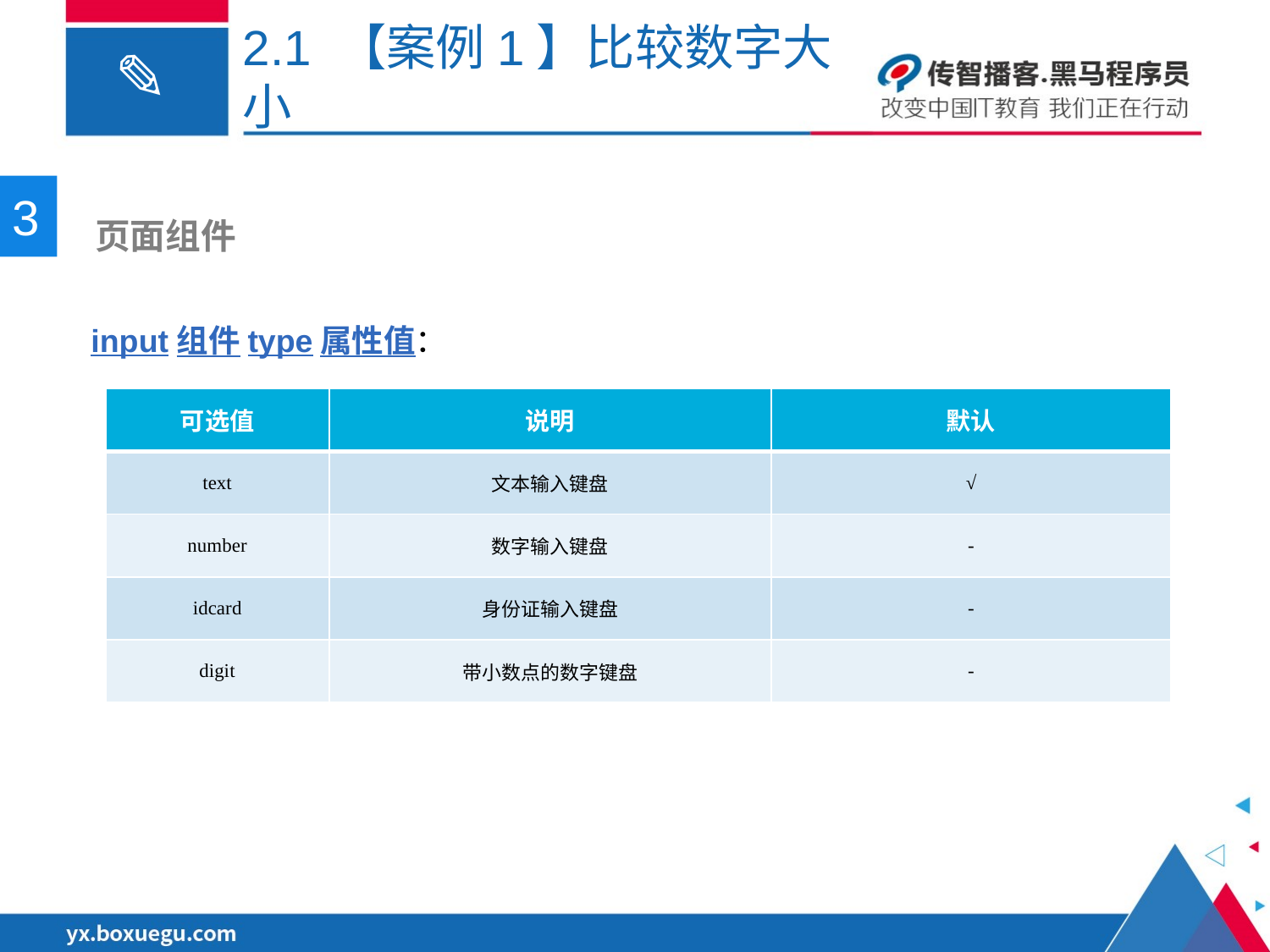

# 2.1 【案例1】比较数字大小

3
  页面组件
input组件type属性值：
| 可选值 | 说明 | 默认 |
| --- | --- | --- |
| text | 文本输入键盘 | √ |
| number | 数字输入键盘 | - |
| idcard | 身份证输入键盘 | - |
| digit | 带小数点的数字键盘 | - |